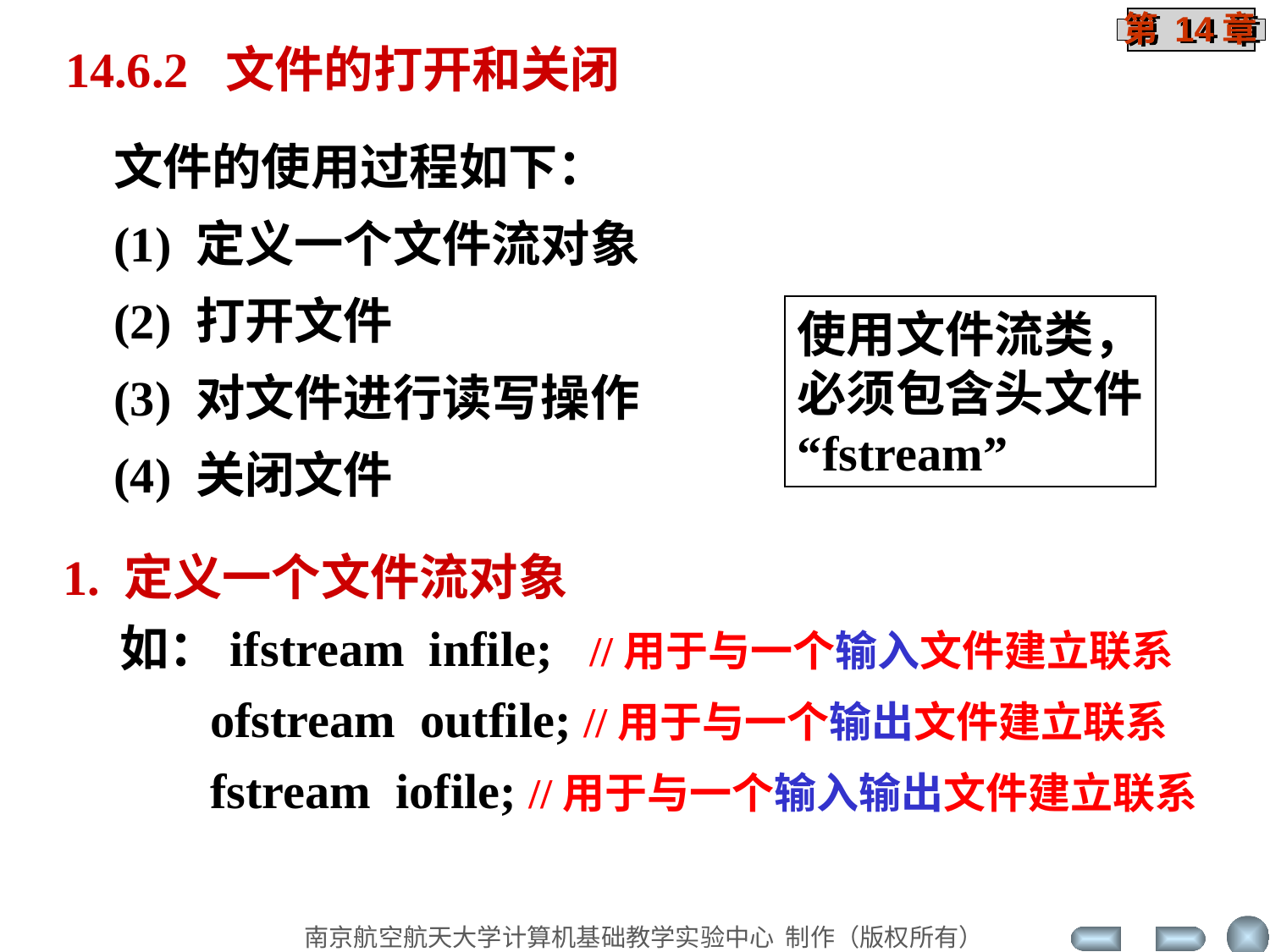

14.6.2  文件的打开和关闭
文件的使用过程如下：
(1) 定义一个文件流对象
(2) 打开文件
(3) 对文件进行读写操作
(4) 关闭文件
使用文件流类，
必须包含头文件
“fstream”
1. 定义一个文件流对象
    如：ifstream  infile;   //用于与一个输入文件建立联系
            ofstream  outfile; //用于与一个输出文件建立联系
            fstream  iofile; //用于与一个输入输出文件建立联系